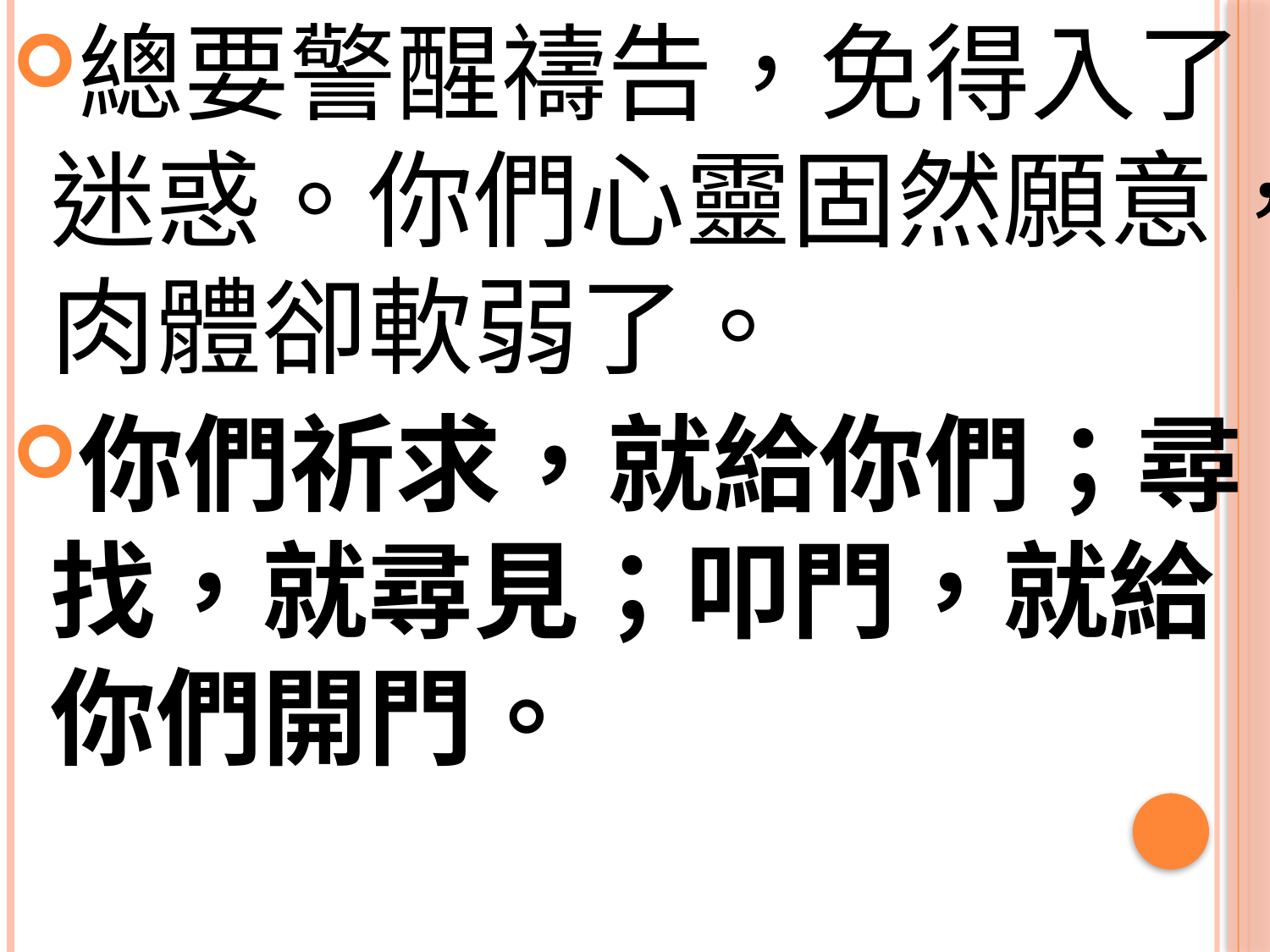

總要警醒禱告，免得入了迷惑。你們心靈固然願意，肉體卻軟弱了。
你們祈求，就給你們；尋找，就尋見；叩門，就給你們開門。